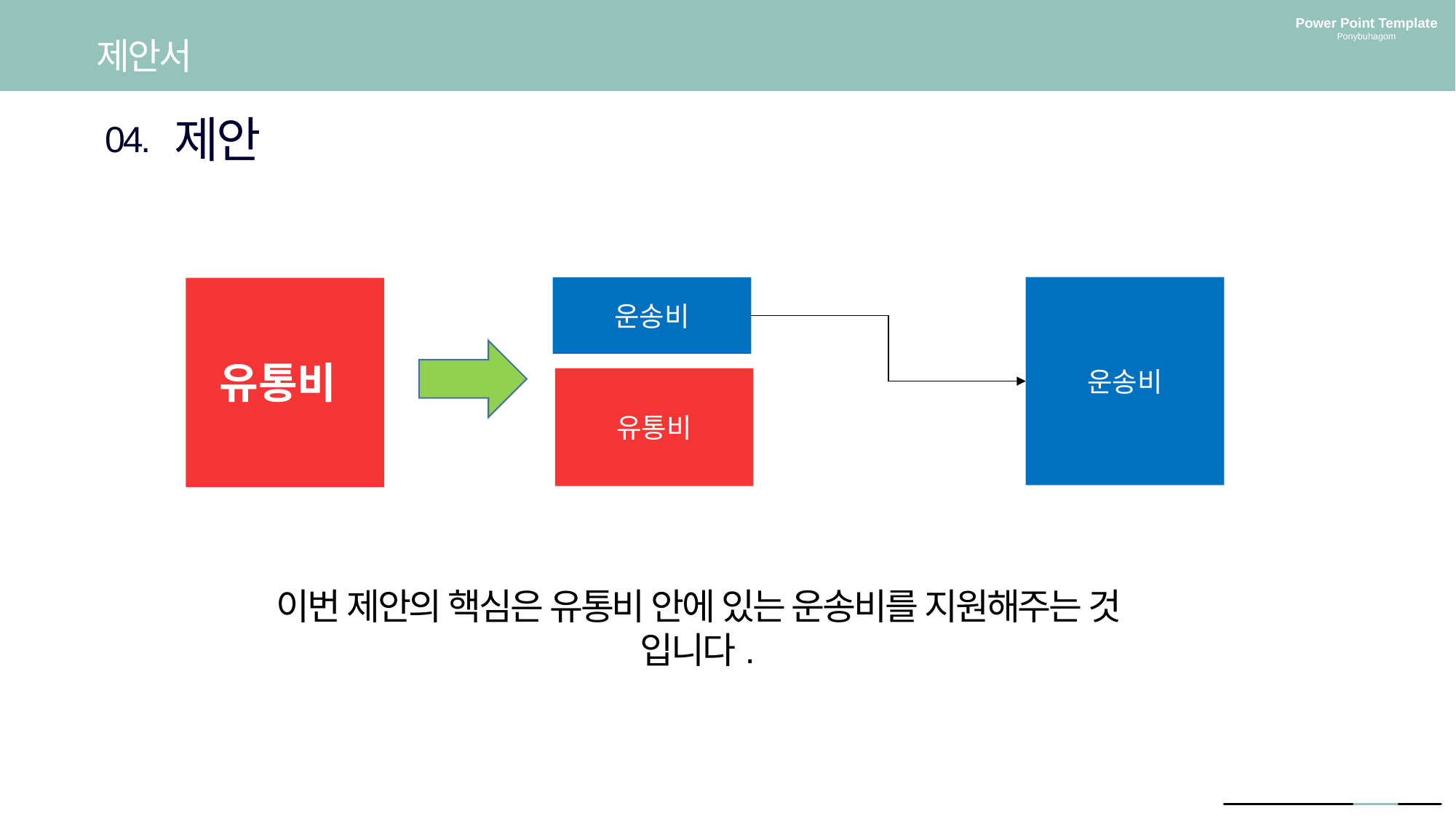

Power Point Template
Ponybuhagom
제안서
제안
04.
운송비
운송비

유통비
유통비
이번 제안의 핵심은 유통비 안에 있는 운송비를 지원해주는 것 입니다.